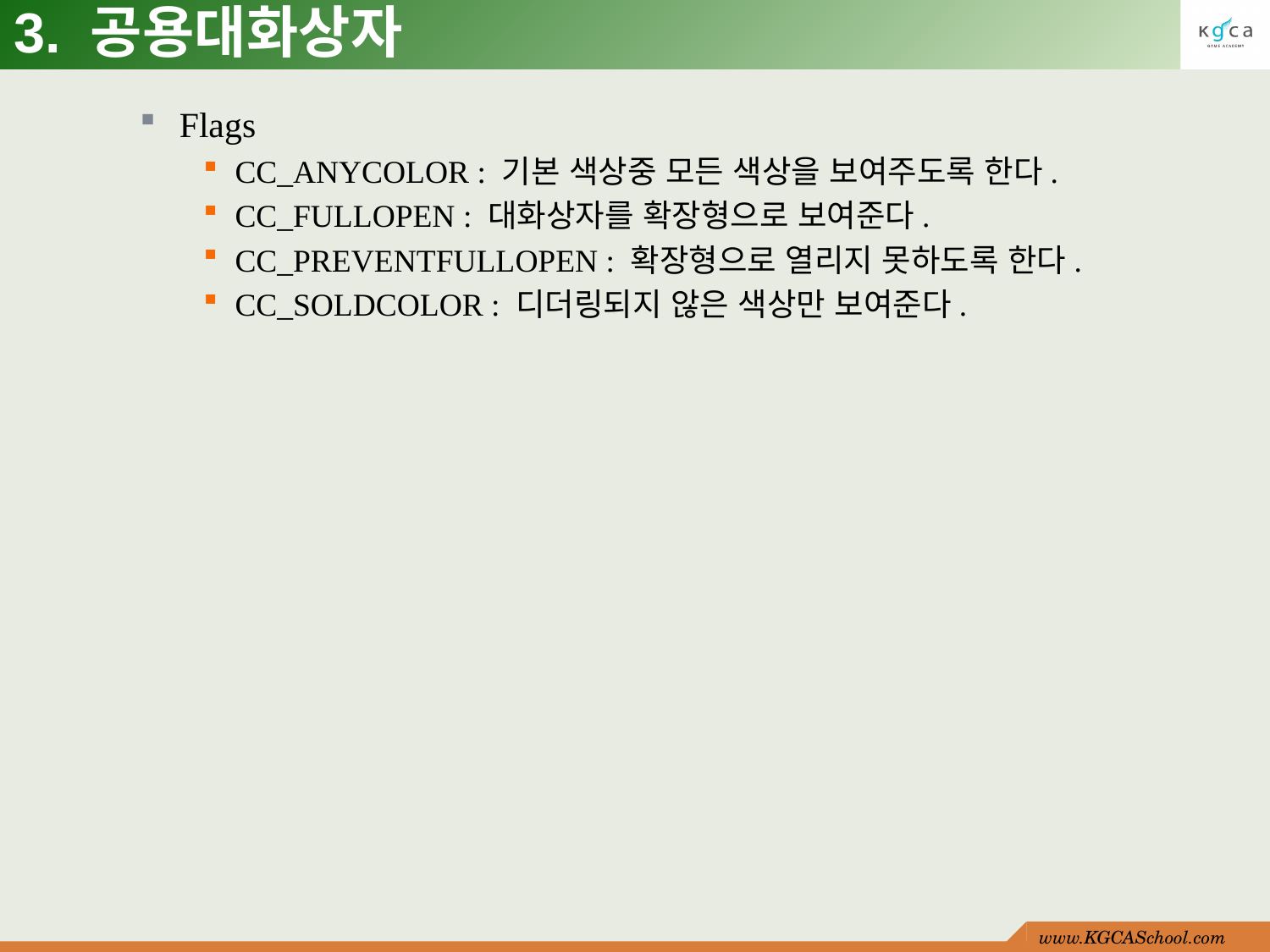

# 3. 공용대화상자
Flags
CC_ANYCOLOR : 기본 색상중 모든 색상을 보여주도록 한다.
CC_FULLOPEN : 대화상자를 확장형으로 보여준다.
CC_PREVENTFULLOPEN : 확장형으로 열리지 못하도록 한다.
CC_SOLDCOLOR : 디더링되지 않은 색상만 보여준다.